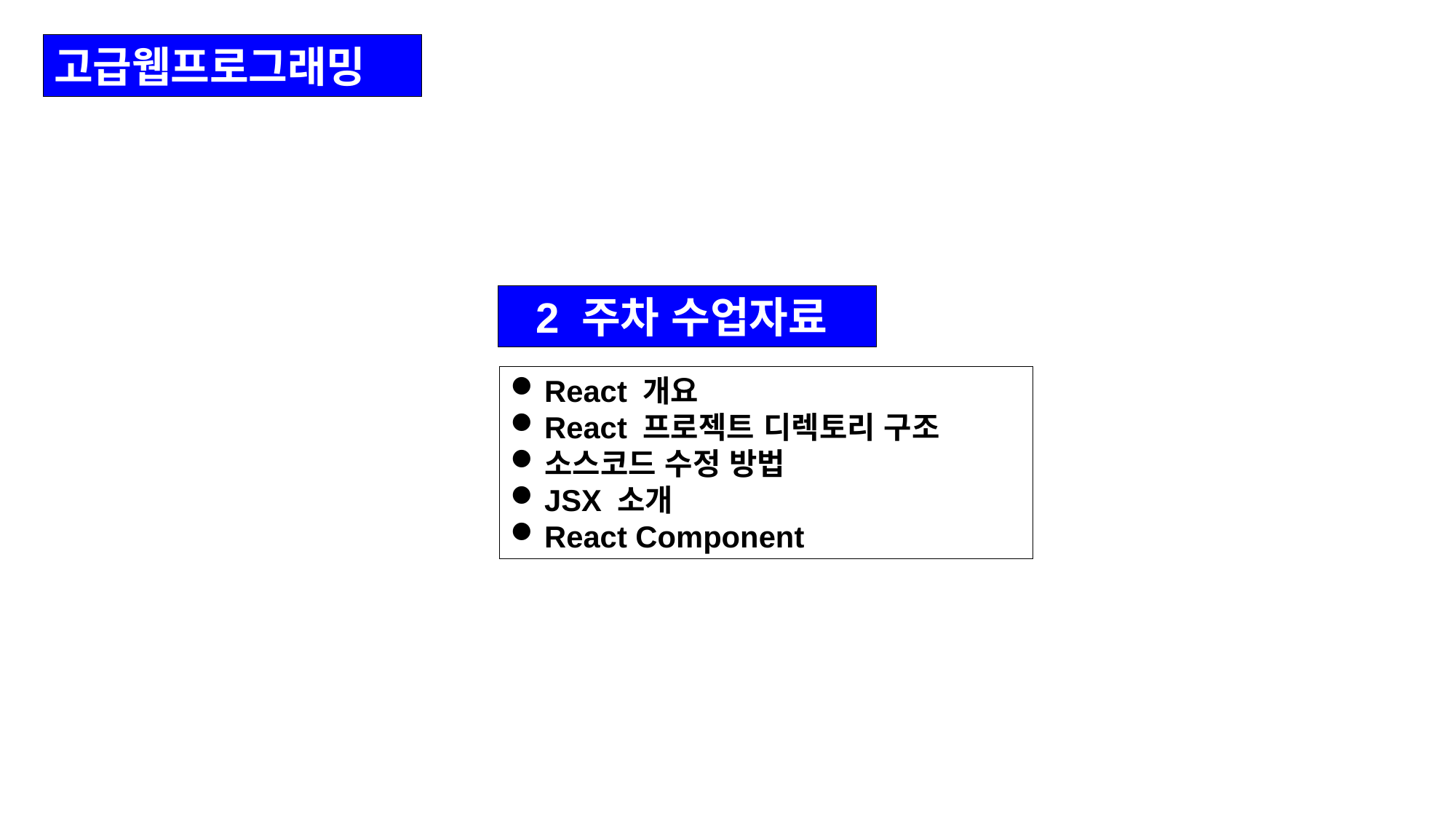

고급웹프로그래밍
2 주차 수업자료
React 개요
React 프로젝트 디렉토리 구조
소스코드 수정 방법
JSX 소개
React Component